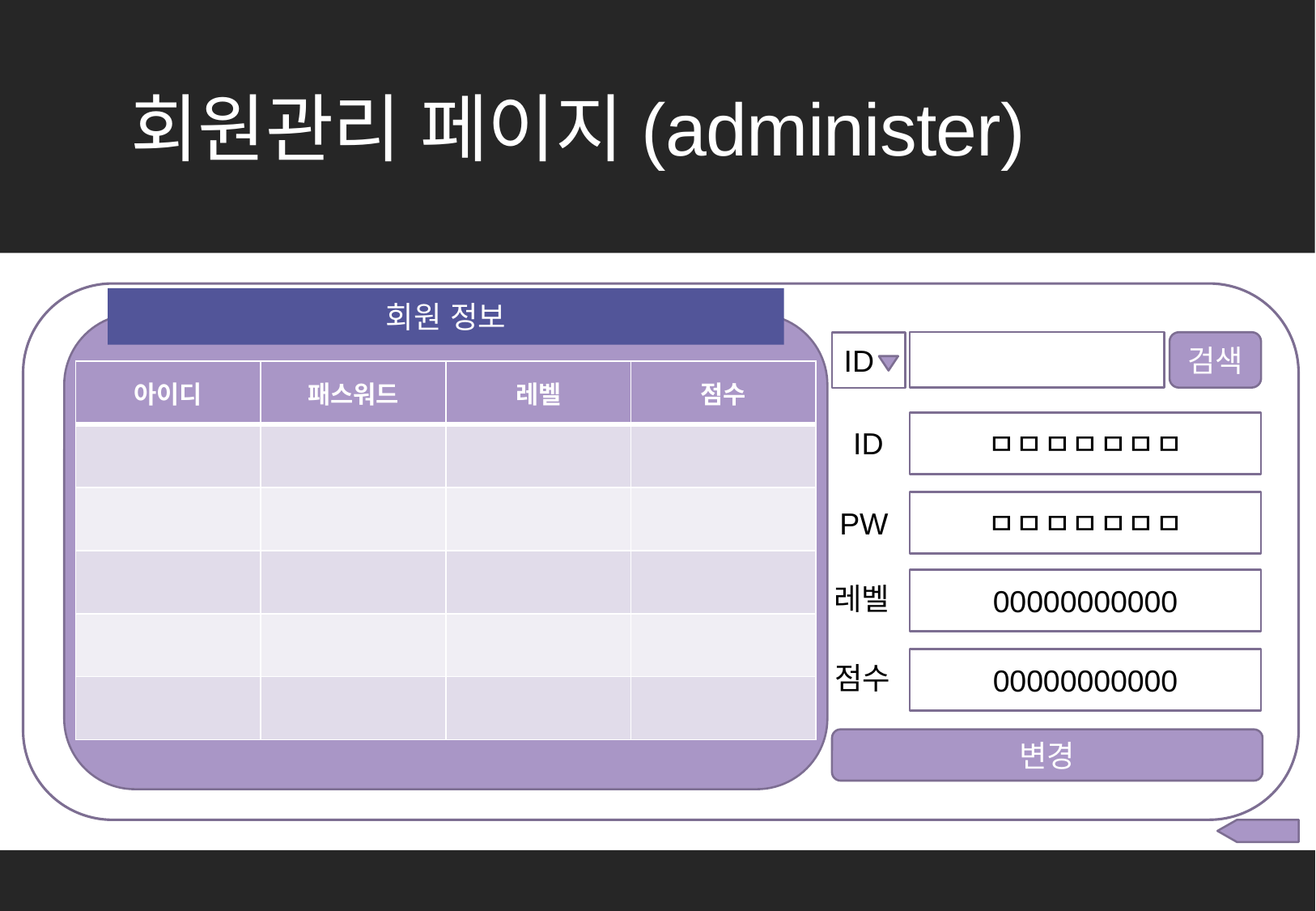

# 로그인 화면
회원관리 페이지(administer)

회원 정보

검색
ID

| 아이디 | 패스워드 | 레벨 | 점수 |
| --- | --- | --- | --- |
|  |  |  |  |
|  |  |  |  |
|  |  |  |  |
|  |  |  |  |
|  |  |  |  |
ㅁㅁㅁㅁㅁㅁㅁ
ID
ㅁㅁㅁㅁㅁㅁㅁ
PW
00000000000
레벨
00000000000
점수
변경